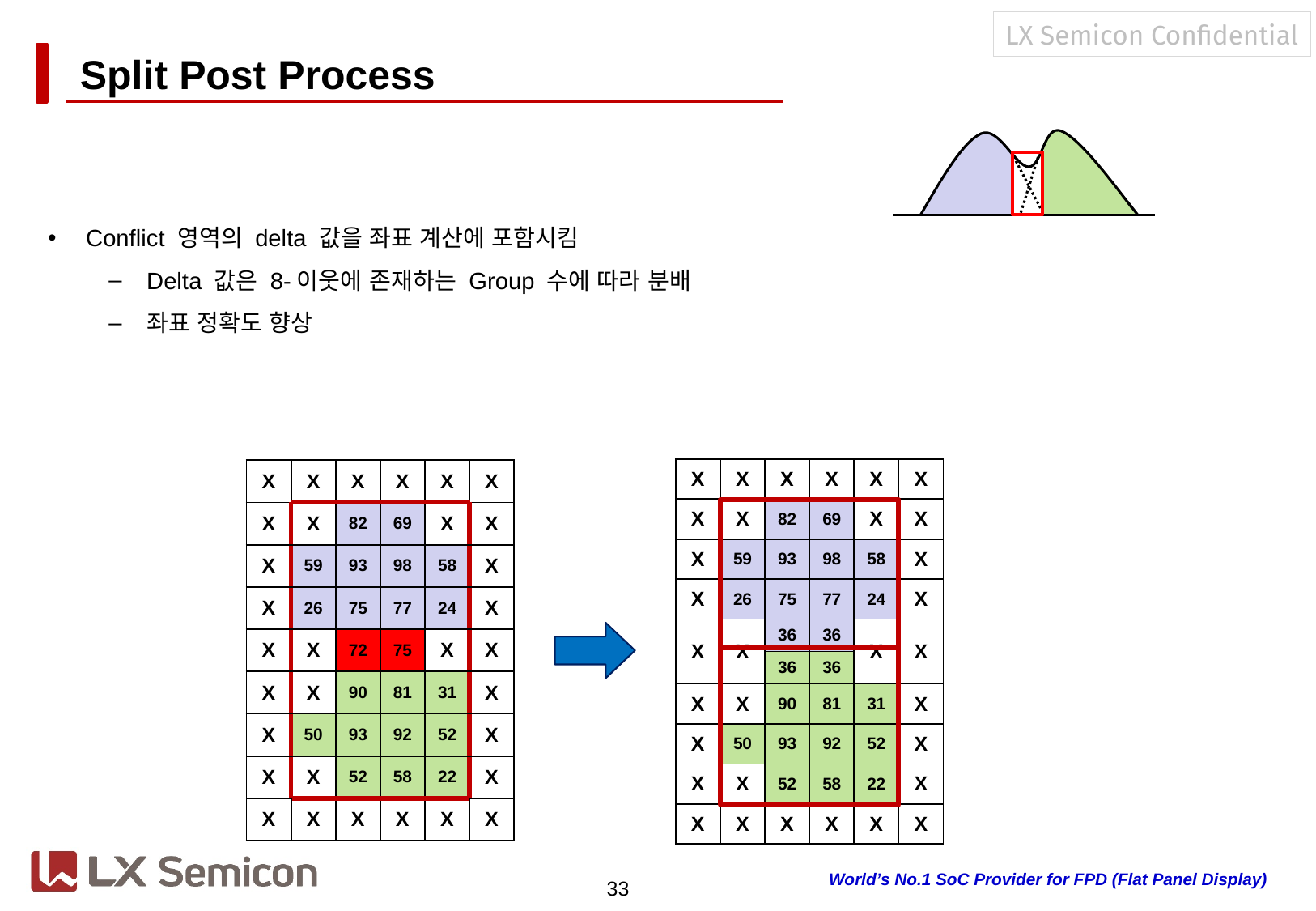

# Split Post Process

Conflict 영역의 delta 값을 좌표 계산에 포함시킴
Delta 값은 8-이웃에 존재하는 Group 수에 따라 분배
좌표 정확도 향상
| X | X | X | X | X | X |
| --- | --- | --- | --- | --- | --- |
| X | X | 82 | 69 | X | X |
| X | 59 | 93 | 98 | 58 | X |
| X | 26 | 75 | 77 | 24 | X |
| X | X | 36 | 36 | X | X |
|  |  | 36 | 36 |  |  |
| X | X | 90 | 81 | 31 | X |
| X | 50 | 93 | 92 | 52 | X |
| X | X | 52 | 58 | 22 | X |
| X | X | X | X | X | X |
| X | X | X | X | X | X |
| --- | --- | --- | --- | --- | --- |
| X | X | 82 | 69 | X | X |
| X | 59 | 93 | 98 | 58 | X |
| X | 26 | 75 | 77 | 24 | X |
| X | X | 72 | 75 | X | X |
| X | X | 90 | 81 | 31 | X |
| X | 50 | 93 | 92 | 52 | X |
| X | X | 52 | 58 | 22 | X |
| X | X | X | X | X | X |